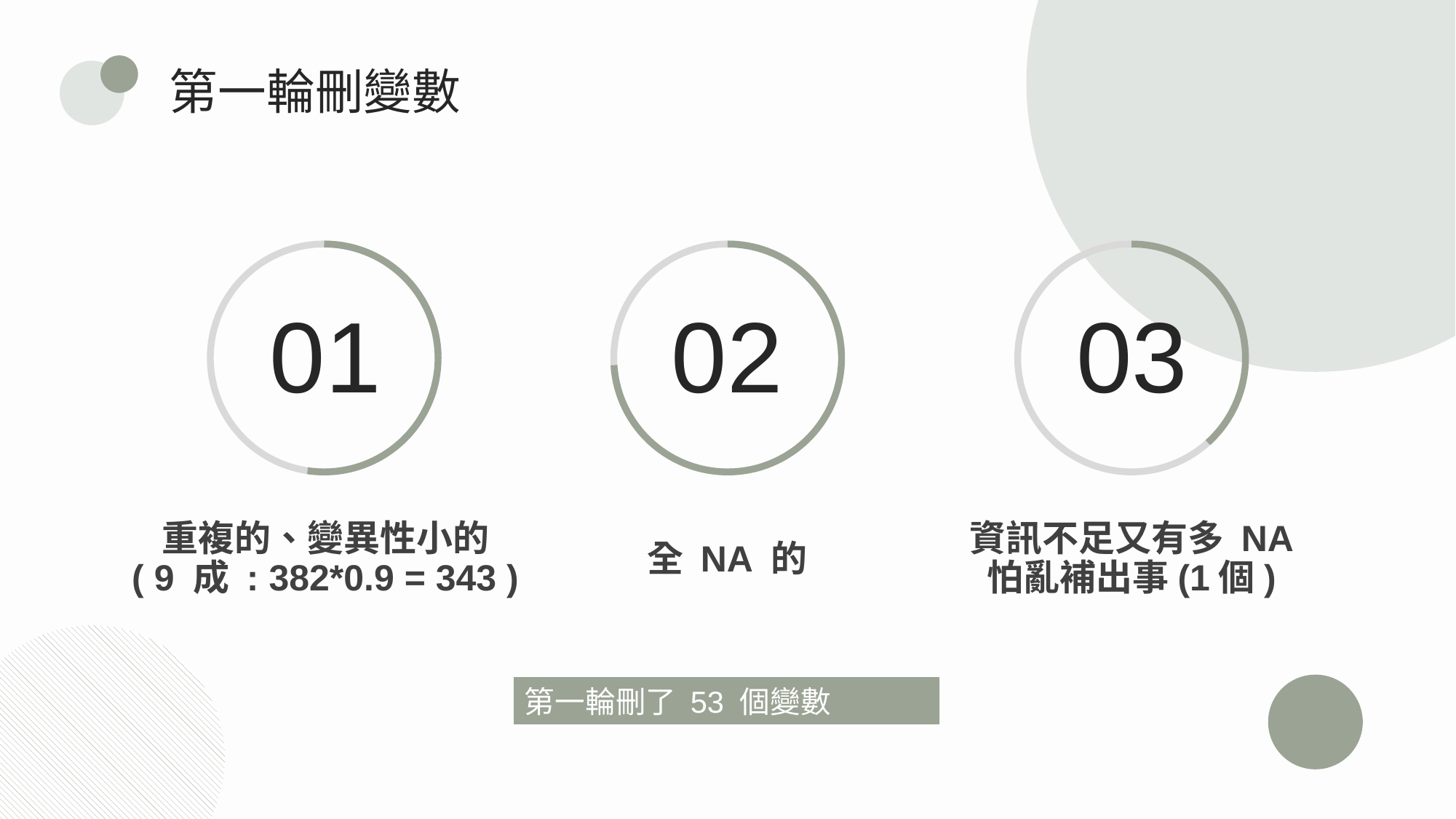

第一輪刪變數

01
02
03
重複的、變異性小的
( 9 成 : 382*0.9 = 343 )
資訊不足又有多 NA
怕亂補出事(1個)
全 NA 的

第一輪刪了 53 個變數